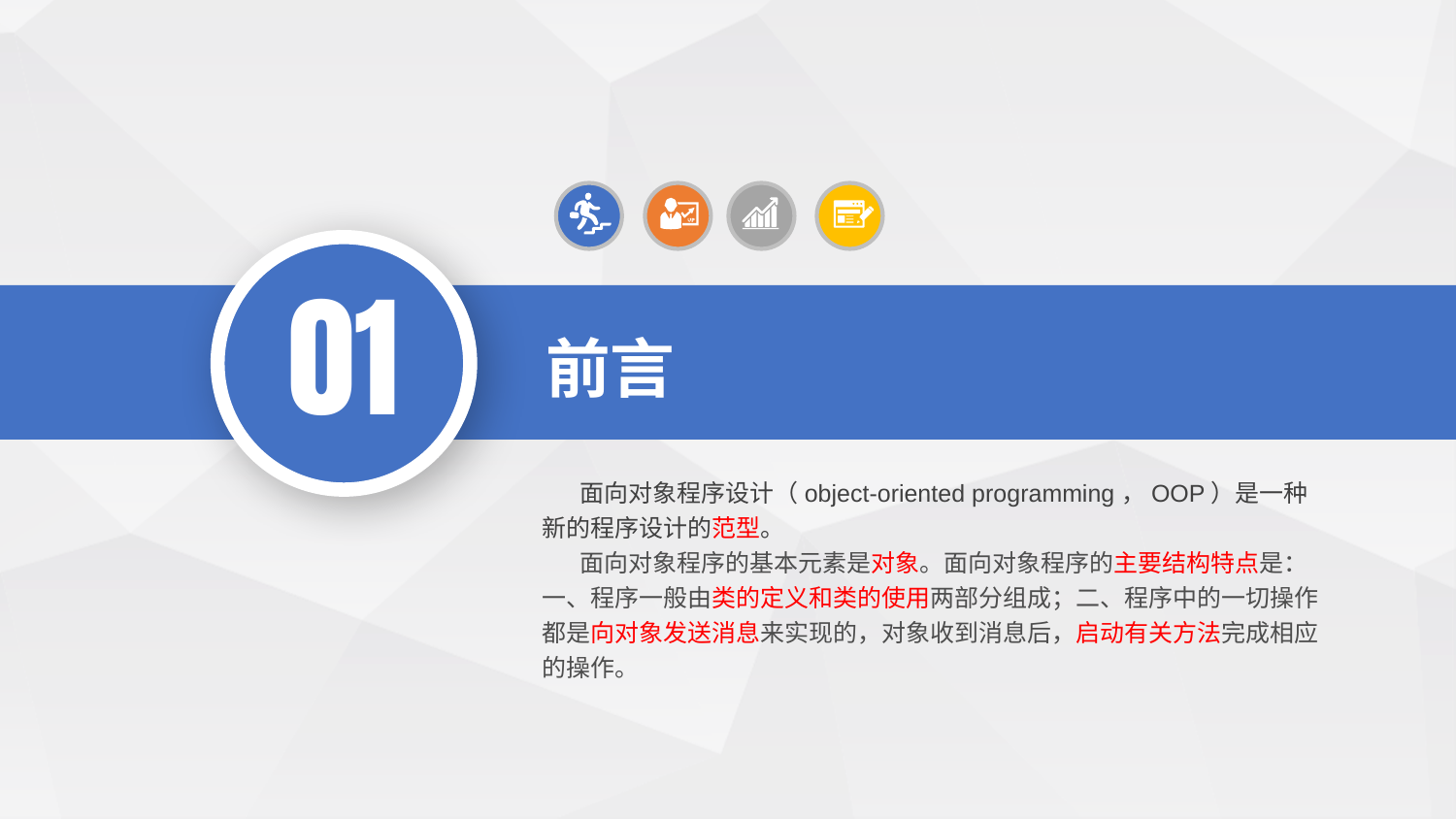

01

前言
      面向对象程序设计（object-oriented programming，OOP）是一种新的程序设计的范型。
      面向对象程序的基本元素是对象。面向对象程序的主要结构特点是：一、程序一般由类的定义和类的使用两部分组成；二、程序中的一切操作都是向对象发送消息来实现的，对象收到消息后，启动有关方法完成相应的操作。